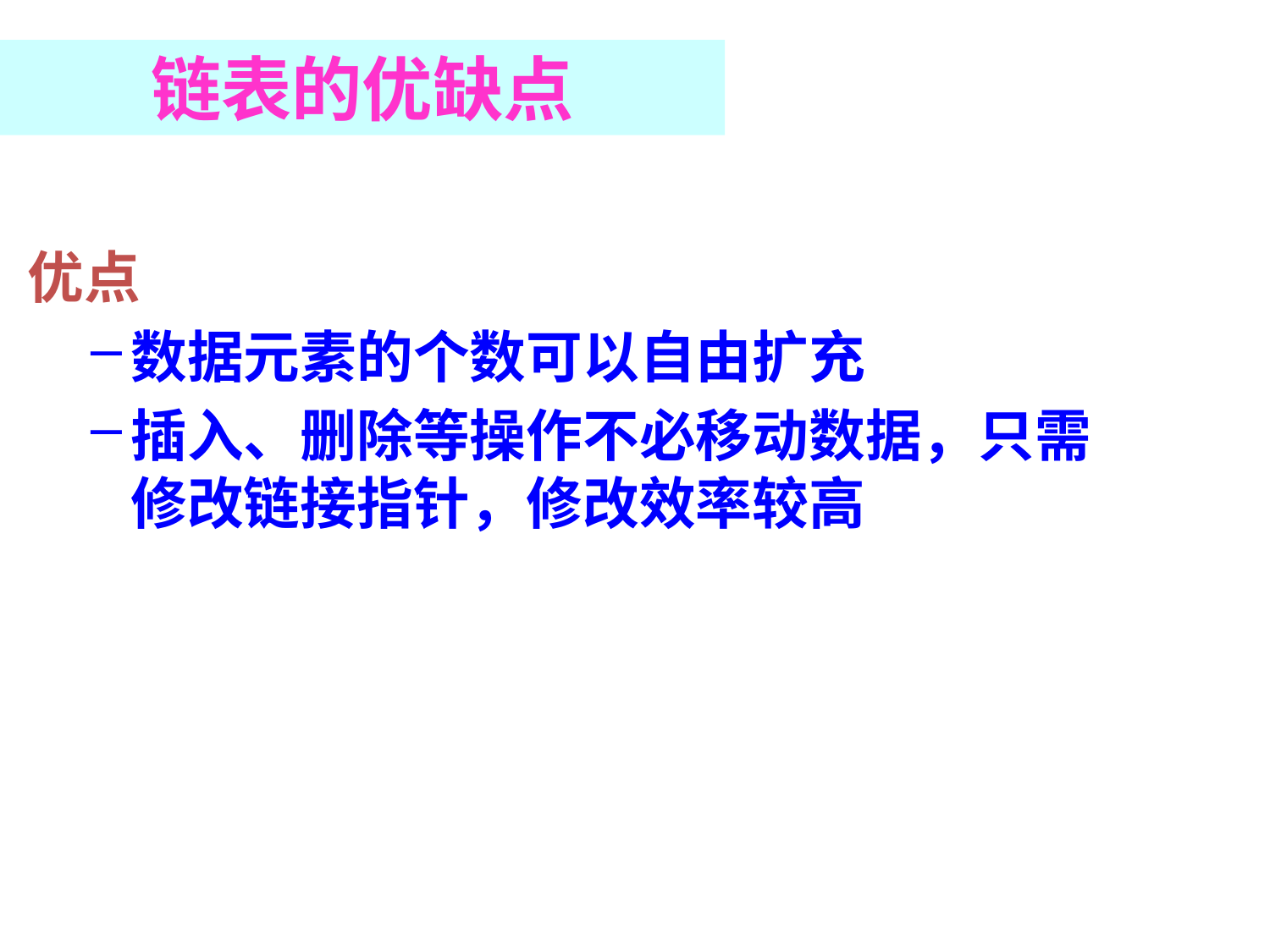

链表的优缺点
优点
数据元素的个数可以自由扩充
插入、删除等操作不必移动数据，只需修改链接指针，修改效率较高